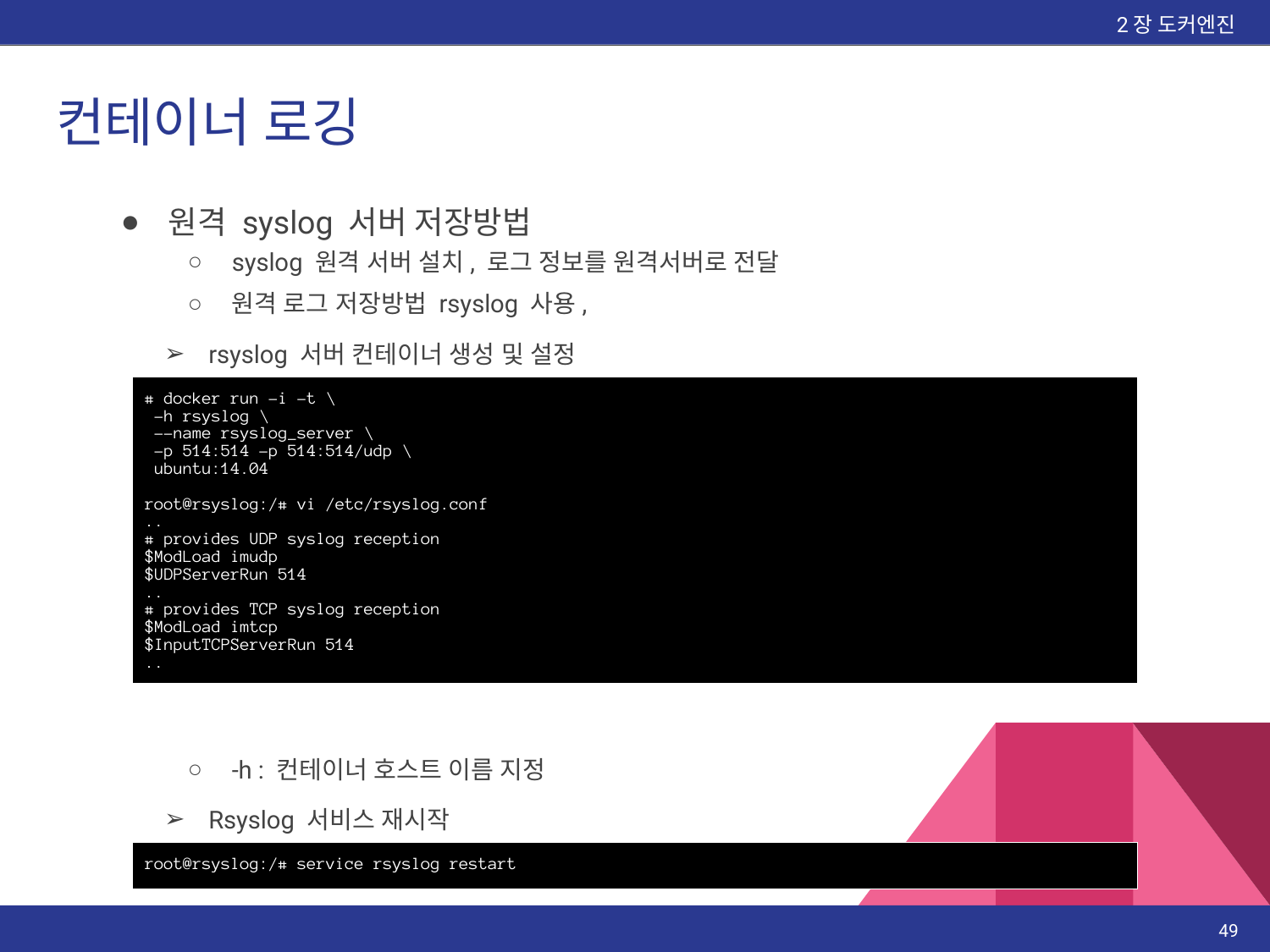

2장 도커엔진
# 컨테이너 로깅
원격 syslog 서버 저장방법
syslog 원격 서버 설치, 로그 정보를 원격서버로 전달
원격 로그 저장방법 rsyslog 사용,
rsyslog 서버 컨테이너 생성 및 설정

| # docker run -i -t \ -h rsyslog \ --name rsyslog\_server \ -p 514:514 -p 514:514/udp \ ubuntu:14.04 root@rsyslog:/# vi /etc/rsyslog.conf .. # provides UDP syslog reception $ModLoad imudp $UDPServerRun 514 .. # provides TCP syslog reception $ModLoad imtcp $InputTCPServerRun 514 .. |
| --- |
-h : 컨테이너 호스트 이름 지정
Rsyslog 서비스 재시작

| root@rsyslog:/# service rsyslog restart |
| --- |
49